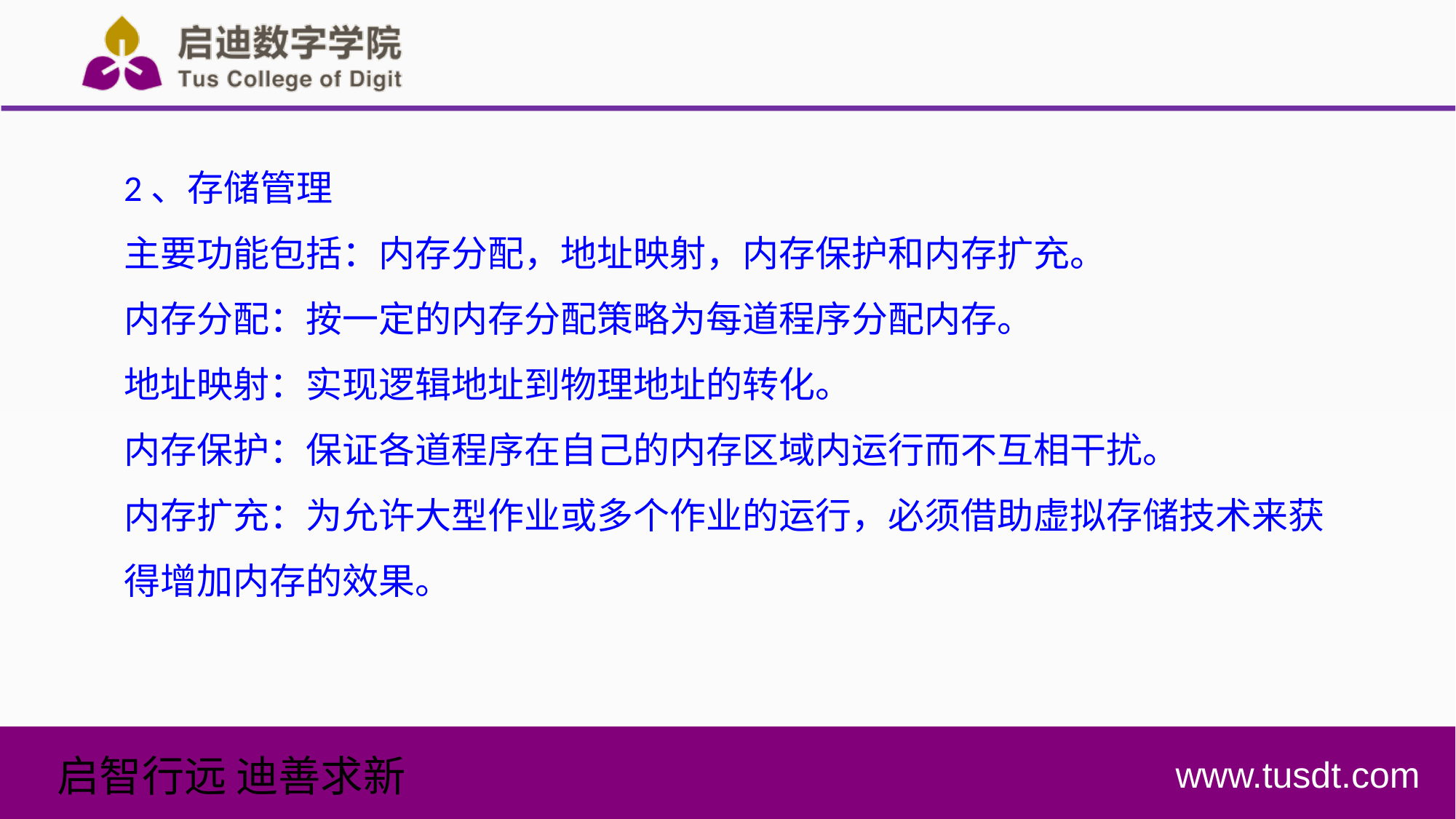

2、存储管理
主要功能包括：内存分配，地址映射，内存保护和内存扩充。
内存分配：按一定的内存分配策略为每道程序分配内存。
地址映射：实现逻辑地址到物理地址的转化。
内存保护：保证各道程序在自己的内存区域内运行而不互相干扰。
内存扩充：为允许大型作业或多个作业的运行，必须借助虚拟存储技术来获得增加内存的效果。